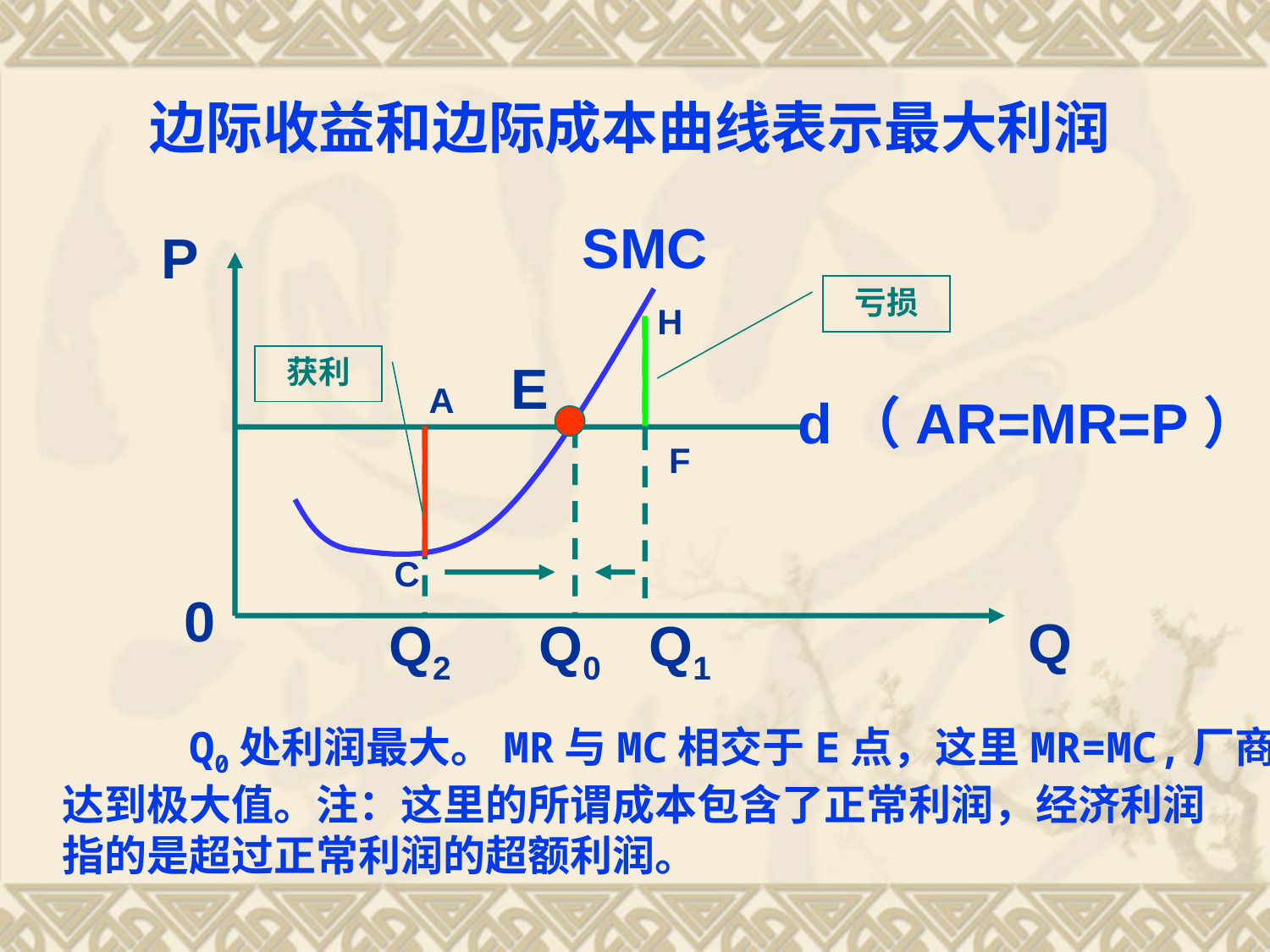

边际收益和边际成本曲线表示最大利润
SMC
P

亏损
H

获利
E
A
d（AR=MR=P）

F

C

0
Q

Q2
Q0
Q1
     Q0处利润最大。MR与MC相交于E点，这里MR=MC,厂商利润
达到极大值。注：这里的所谓成本包含了正常利润，经济利润
指的是超过正常利润的超额利润。